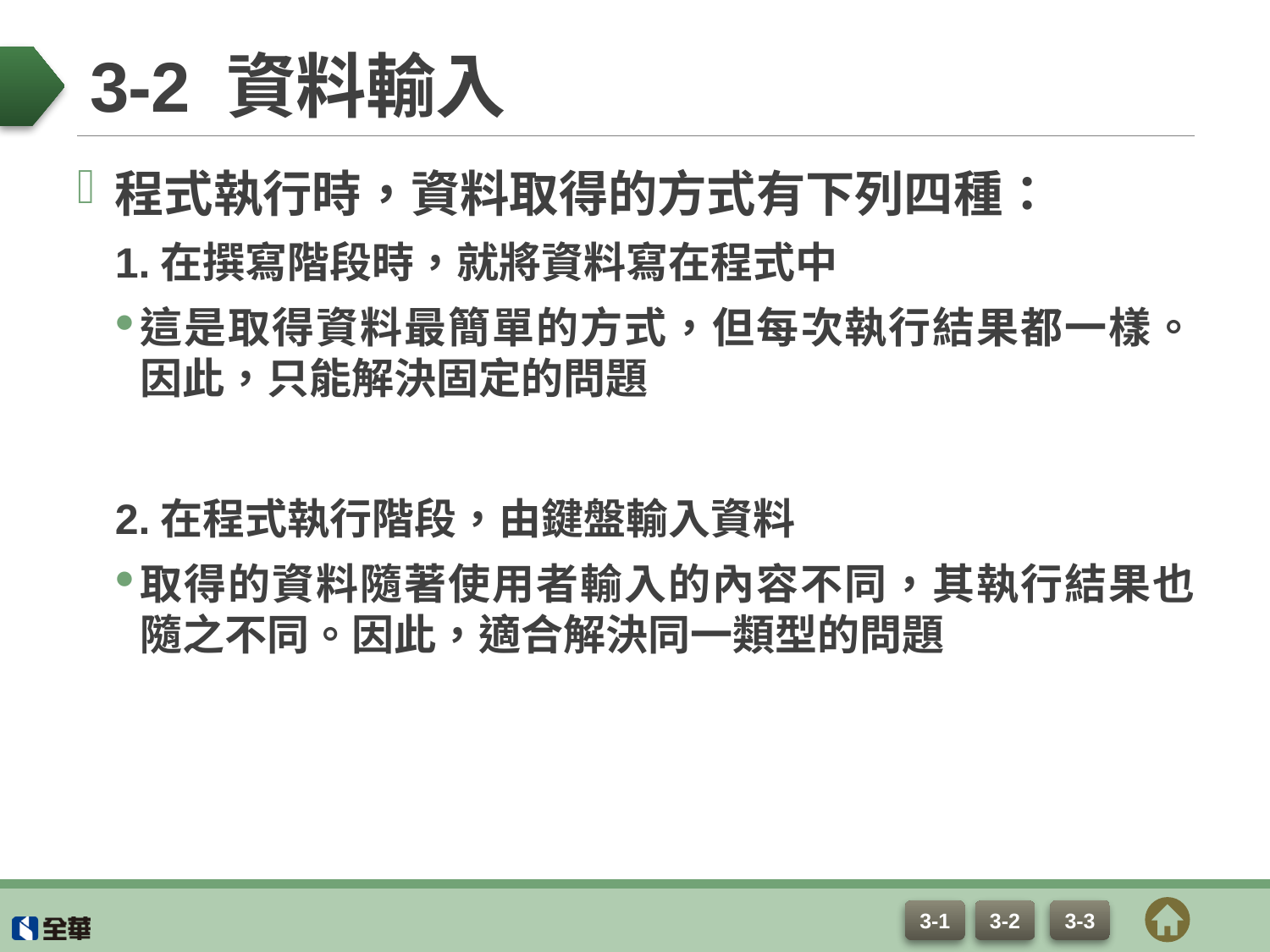

# 3-2 資料輸入
程式執行時，資料取得的方式有下列四種：
1.在撰寫階段時，就將資料寫在程式中
這是取得資料最簡單的方式，但每次執行結果都一樣。因此，只能解決固定的問題

2.在程式執行階段，由鍵盤輸入資料
取得的資料隨著使用者輸入的內容不同，其執行結果也隨之不同。因此，適合解決同一類型的問題